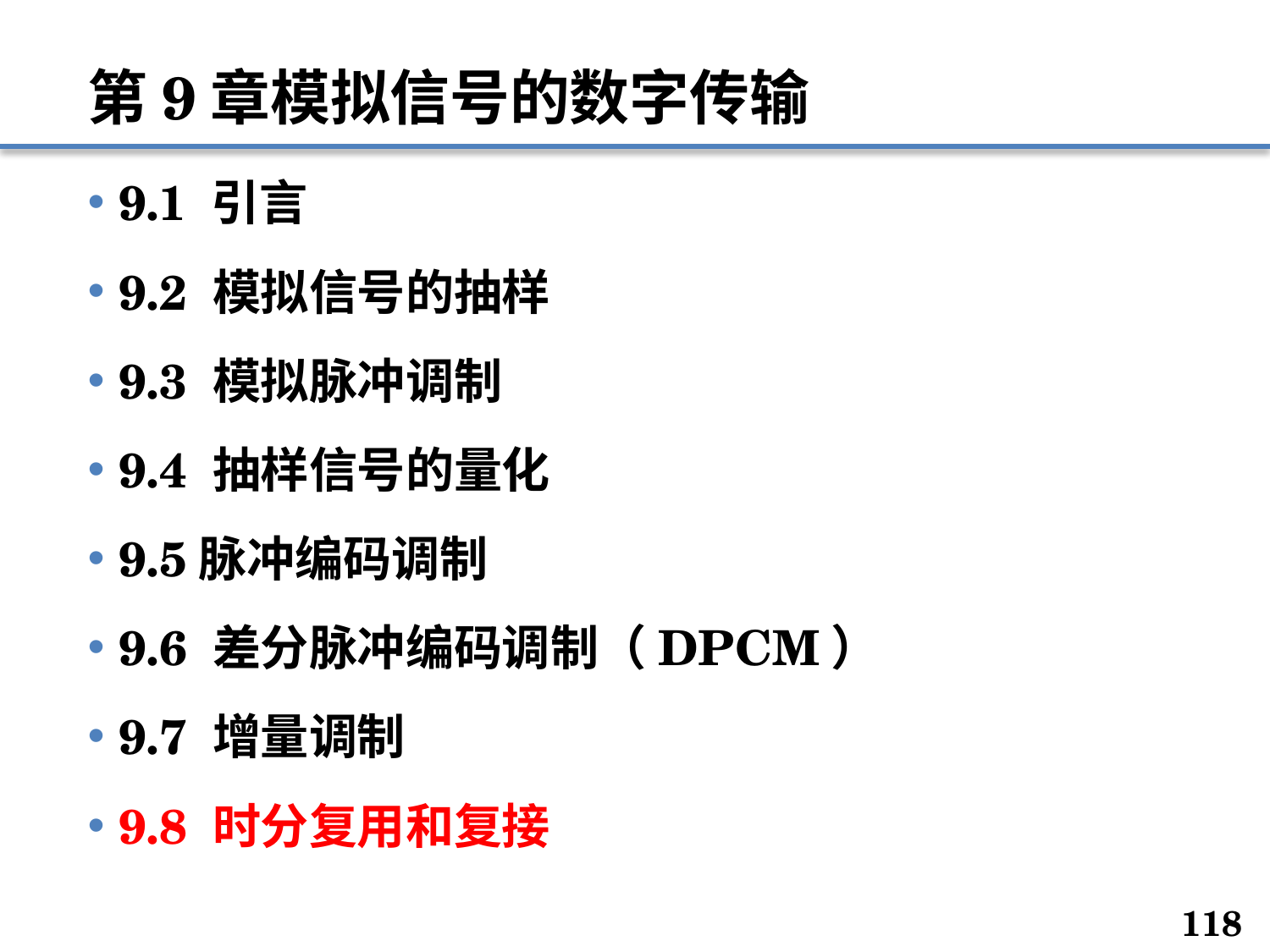

# 第9章模拟信号的数字传输
9.1 引言
9.2 模拟信号的抽样
9.3 模拟脉冲调制
9.4 抽样信号的量化
9.5脉冲编码调制
9.6 差分脉冲编码调制（DPCM）
9.7 增量调制
9.8 时分复用和复接
118